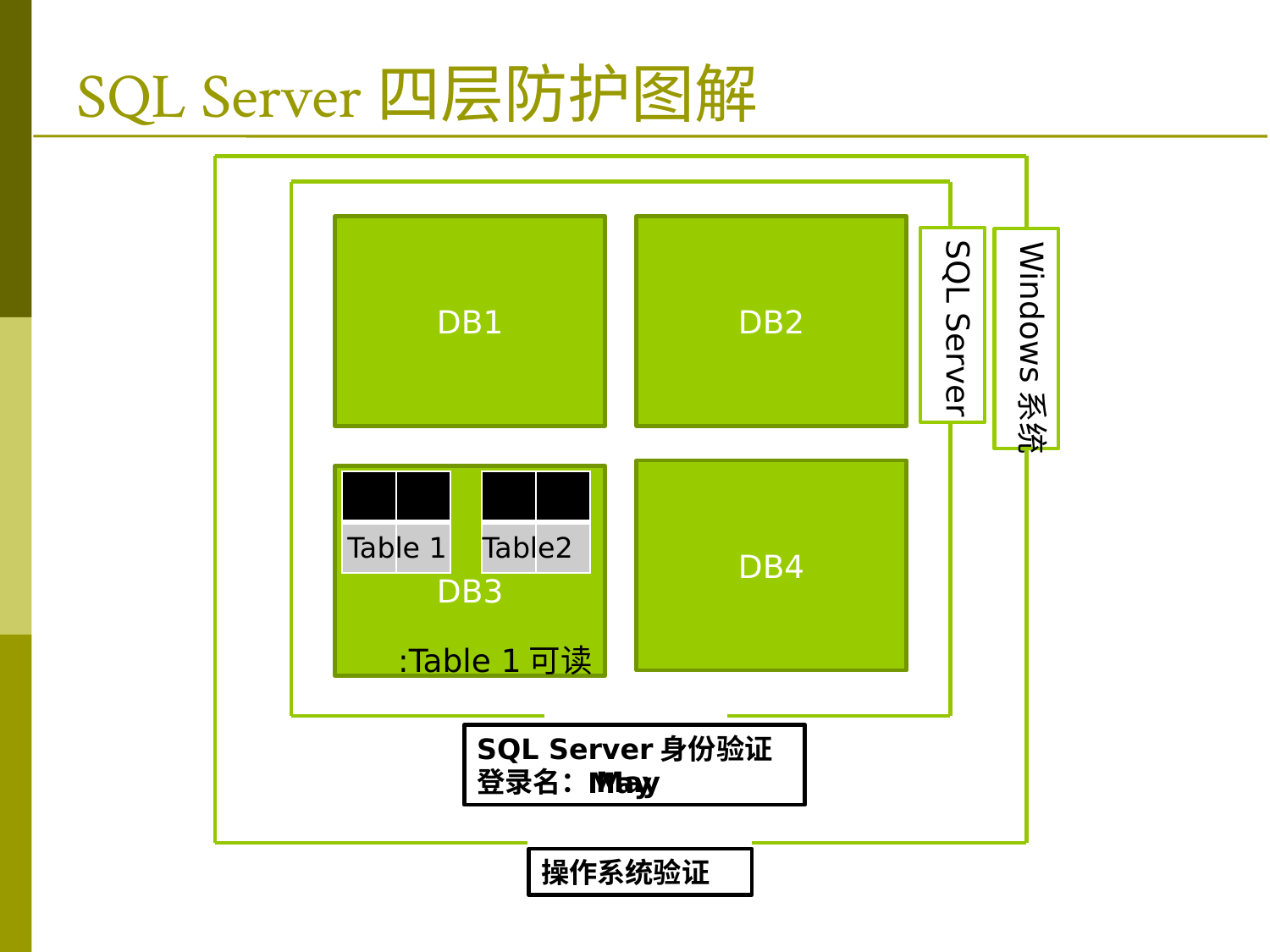

# SQL Server四层防护图解
DB1
DB2
SQL Server
Windows系统
DB4

DB3
|  |  |
| --- | --- |
|  |  |
|  |  |
| --- | --- |
|  |  |
Table 1    Table2
:Table 1可读
SQL Server身份验证
登录名：May
May
操作系统验证